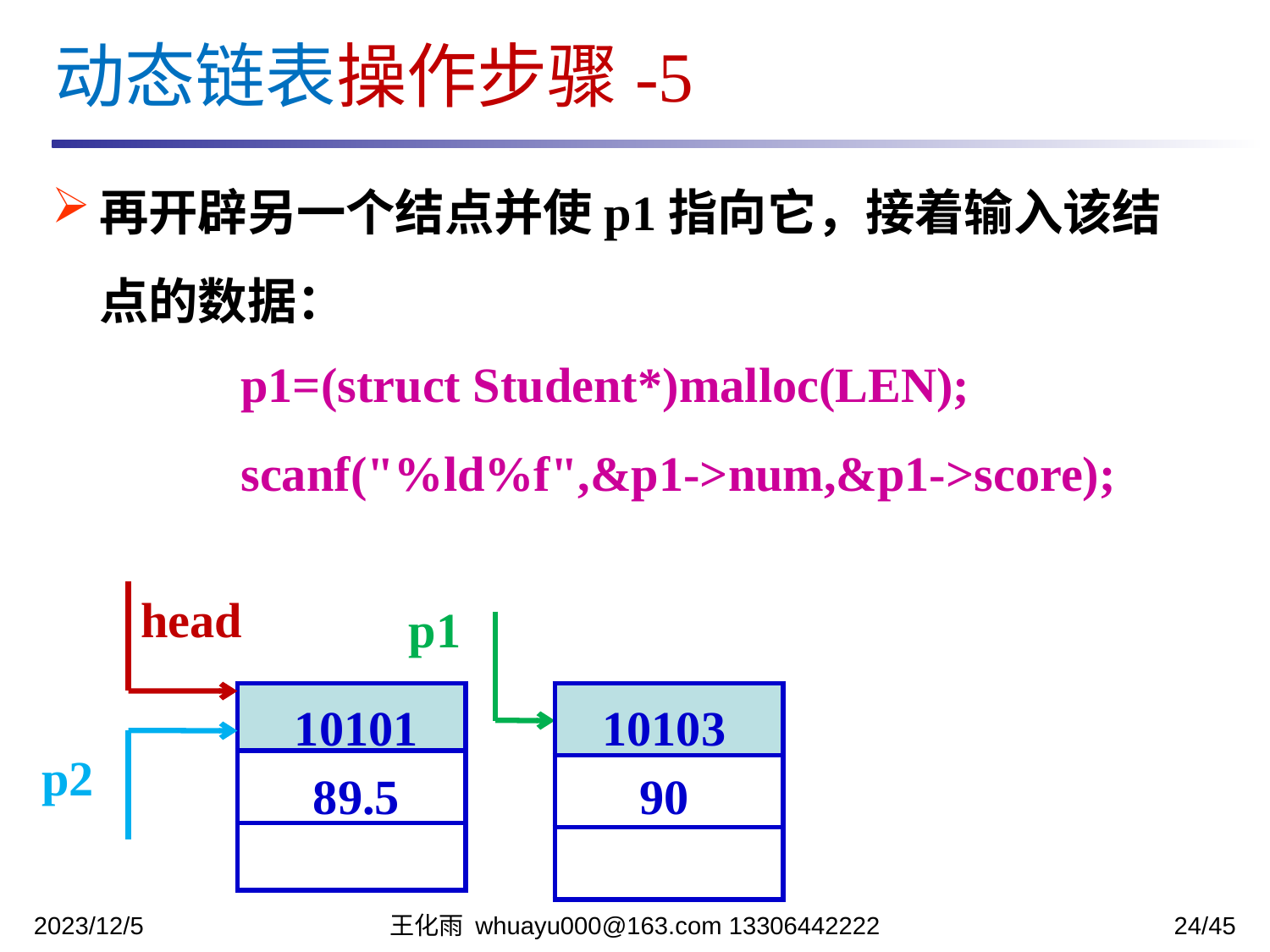

动态链表操作步骤-5
再开辟另一个结点并使p1指向它，接着输入该结点的数据：
p1=(struct Student*)malloc(LEN);
scanf("%ld%f",&p1->num,&p1->score);
head
p1
10101
89.5
10103
90
|  |
| --- |
|  |
|  |
|  |
| --- |
|  |
|  |
p2
2023/12/5
王化雨 whuayu000@163.com 13306442222
24/45